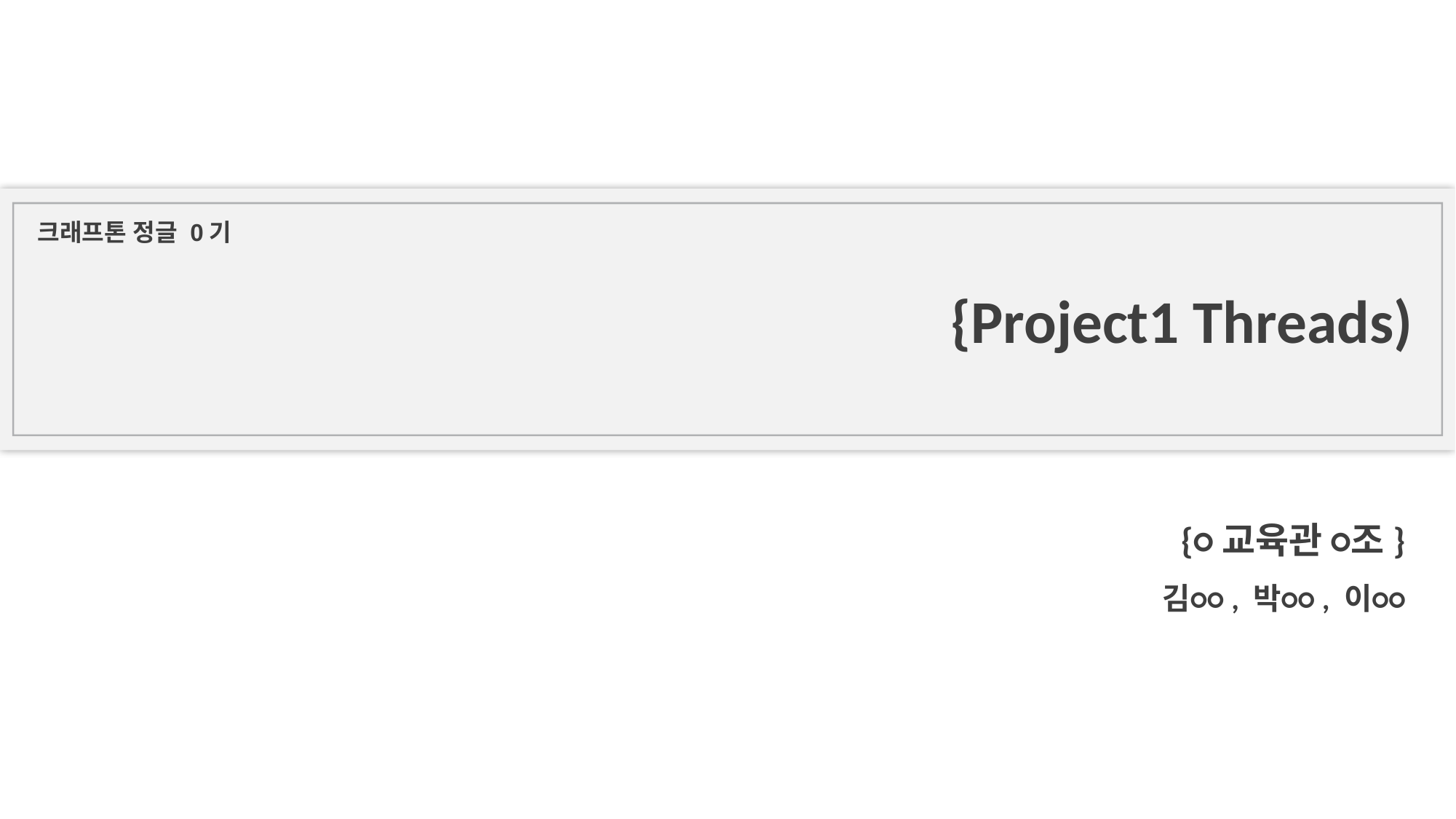

크래프톤 정글 0기
{Project1 Threads)
{○교육관 ○조}
김○○, 박○○, 이○○